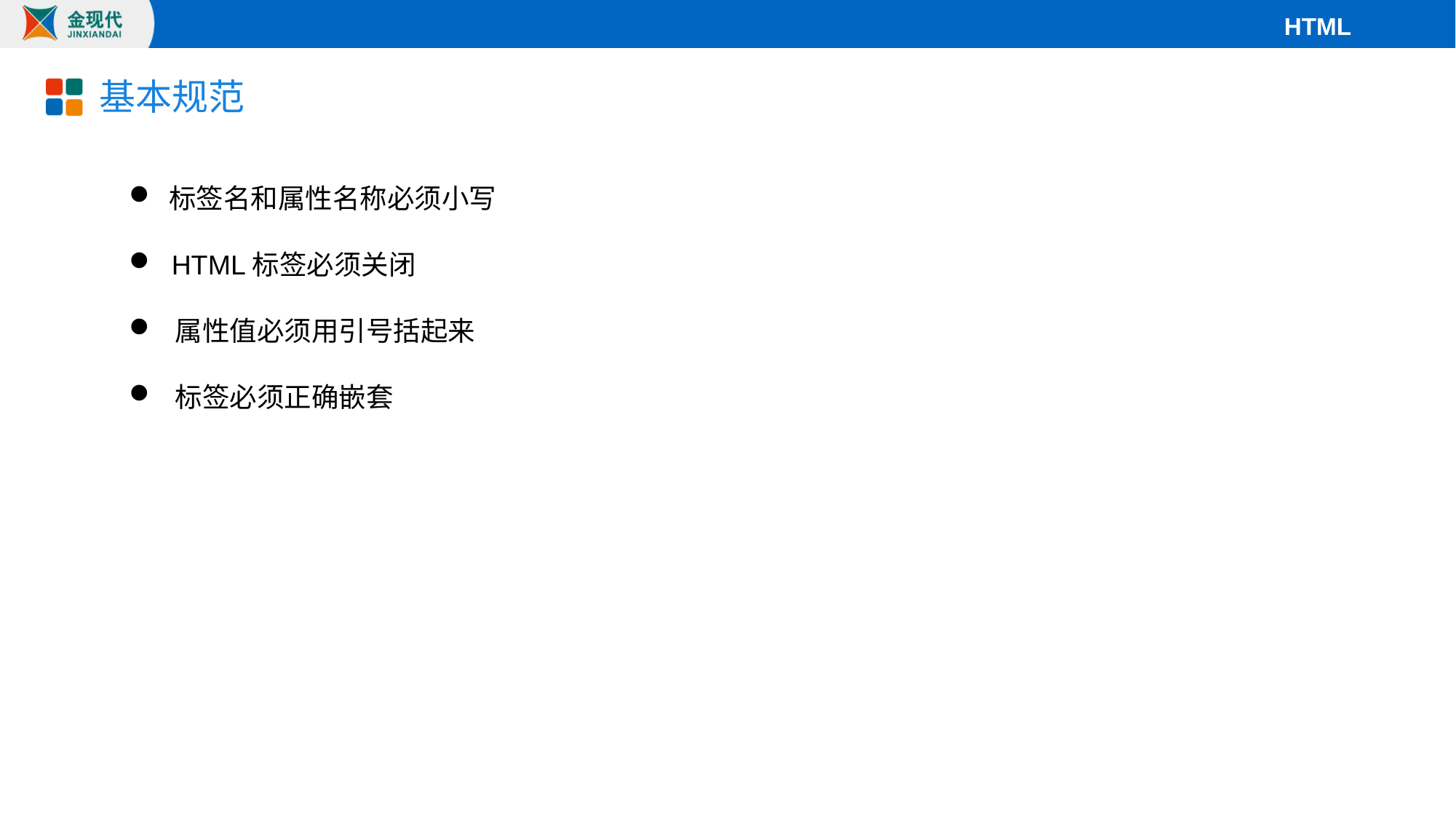

# 基本规范
 标签名和属性名称必须小写
  HTML标签必须关闭
  属性值必须用引号括起来
  标签必须正确嵌套